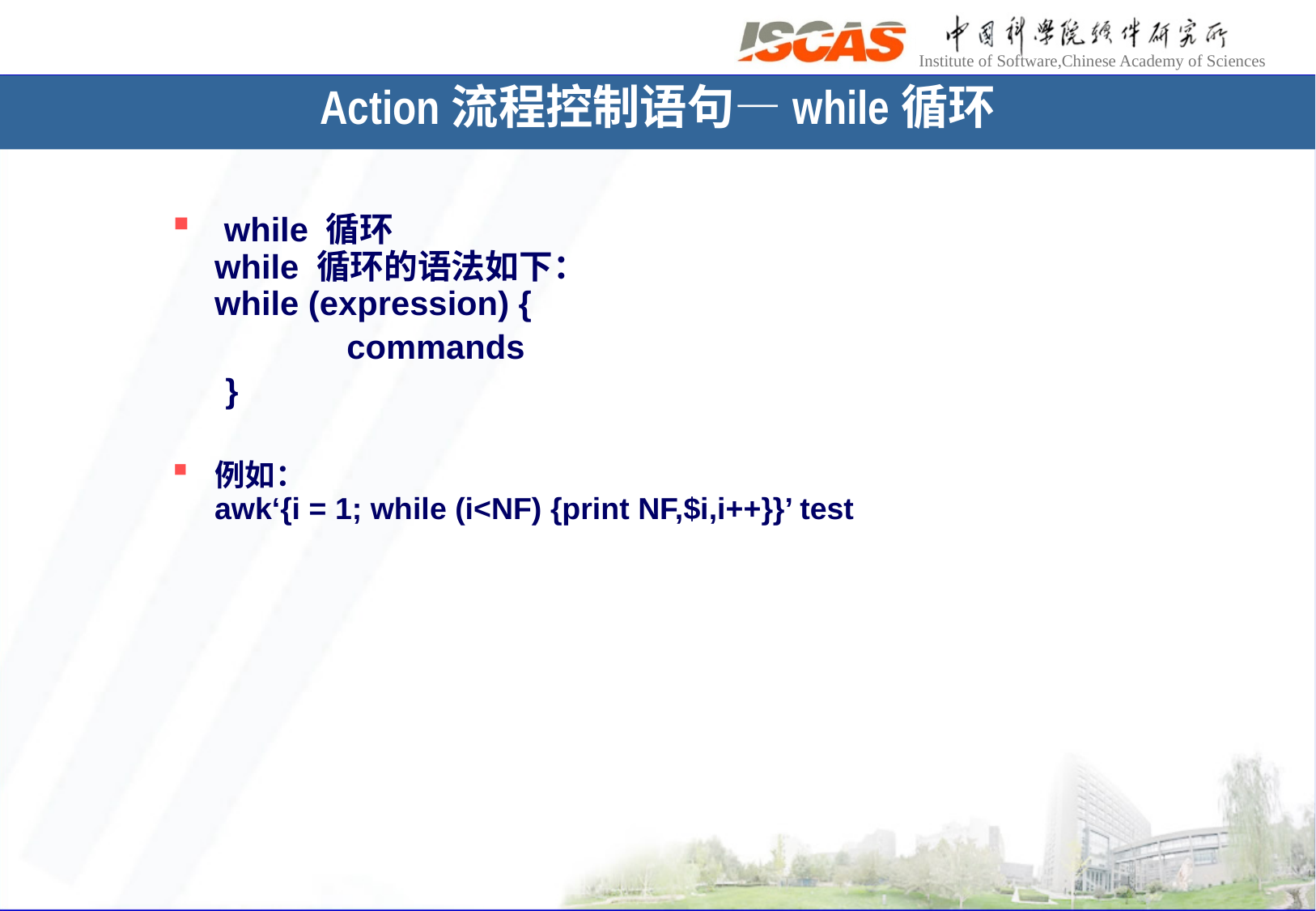

Action流程控制语句—while循环
 while 循环
while 循环的语法如下：
while (expression) {
	commands
}

例如：
awk‘{i = 1; while (i<NF) {print NF,$i,i++}}’ test